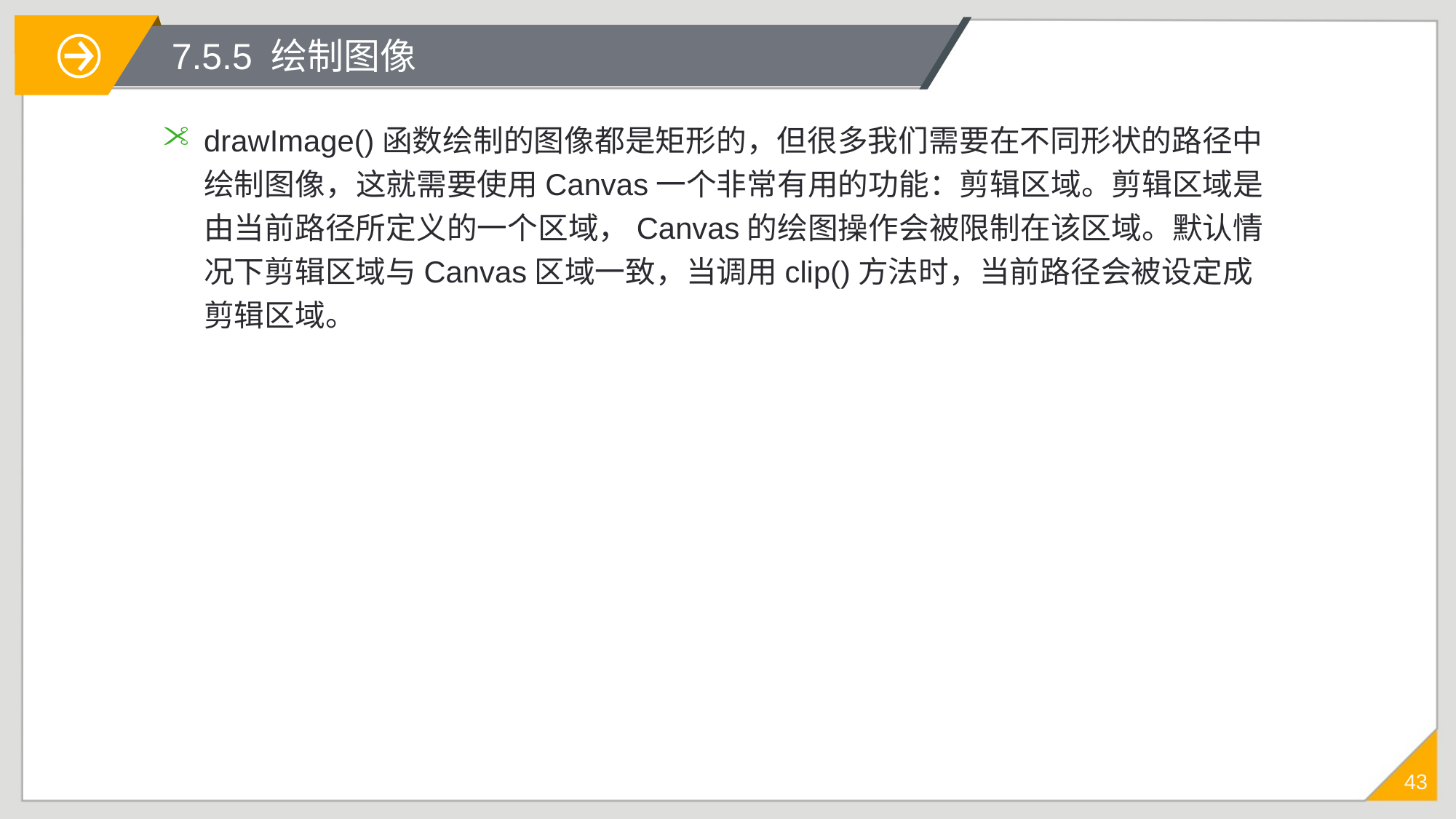

# 7.5.5 绘制图像
drawImage()函数绘制的图像都是矩形的，但很多我们需要在不同形状的路径中绘制图像，这就需要使用Canvas一个非常有用的功能：剪辑区域。剪辑区域是由当前路径所定义的一个区域，Canvas的绘图操作会被限制在该区域。默认情况下剪辑区域与Canvas区域一致，当调用clip()方法时，当前路径会被设定成剪辑区域。